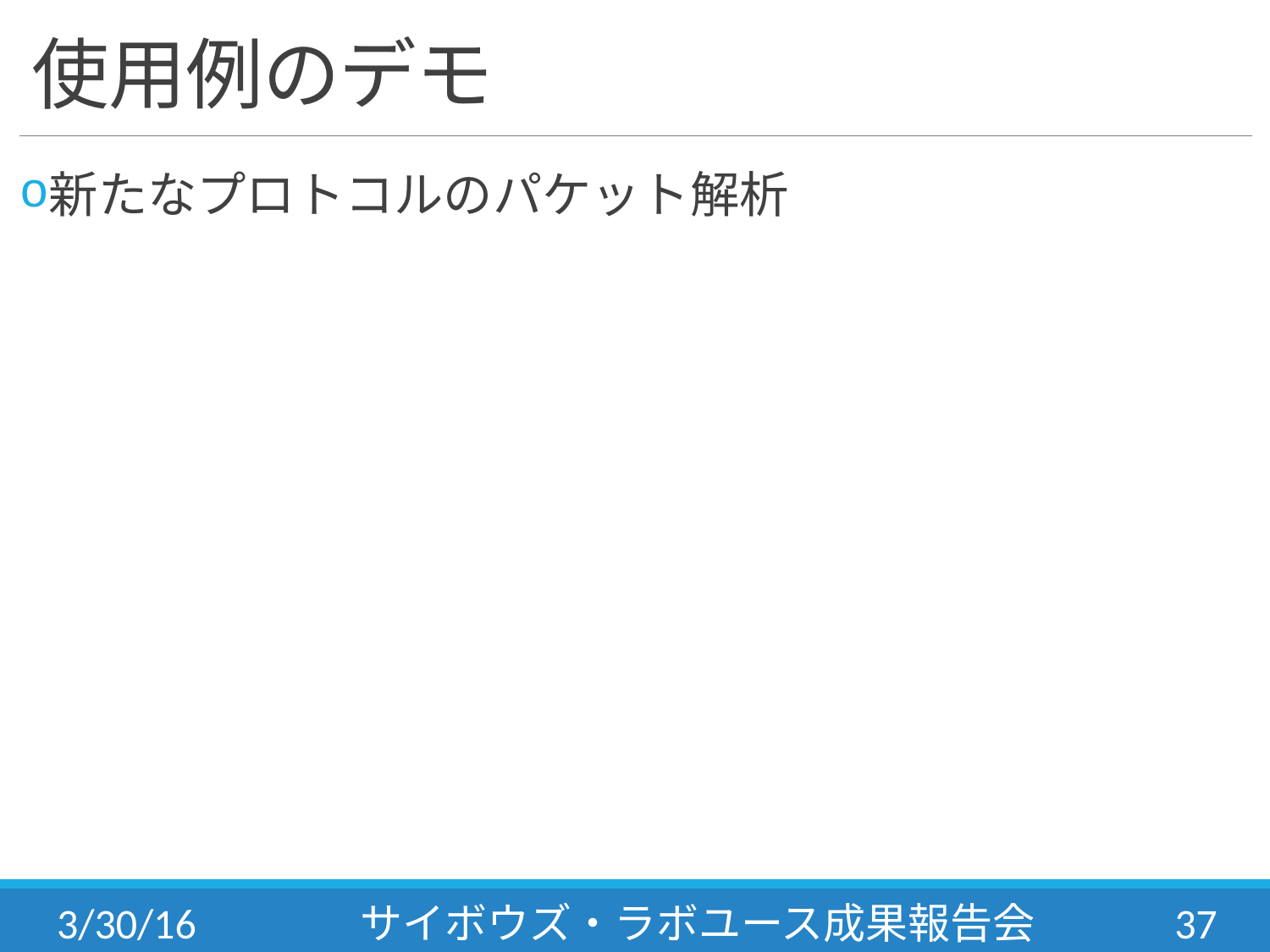

# 使用例のデモ
新たなプロトコルのパケット解析

3/30/16
サイボウズ・ラボユース成果報告会
37